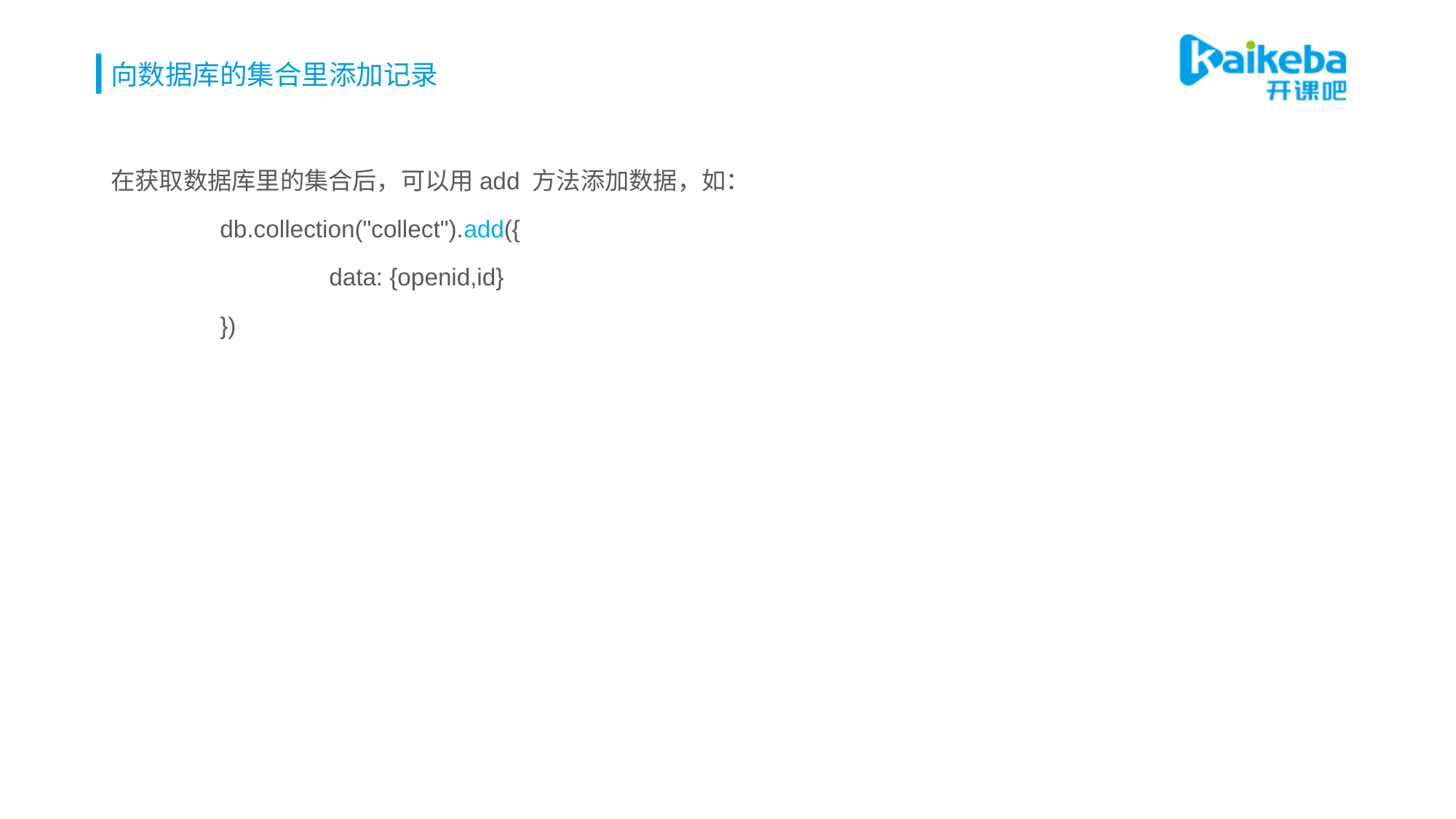

# 向数据库的集合里添加记录
在获取数据库里的集合后，可以用add 方法添加数据，如：
	db.collection("collect").add({
		data: {openid,id}
	})